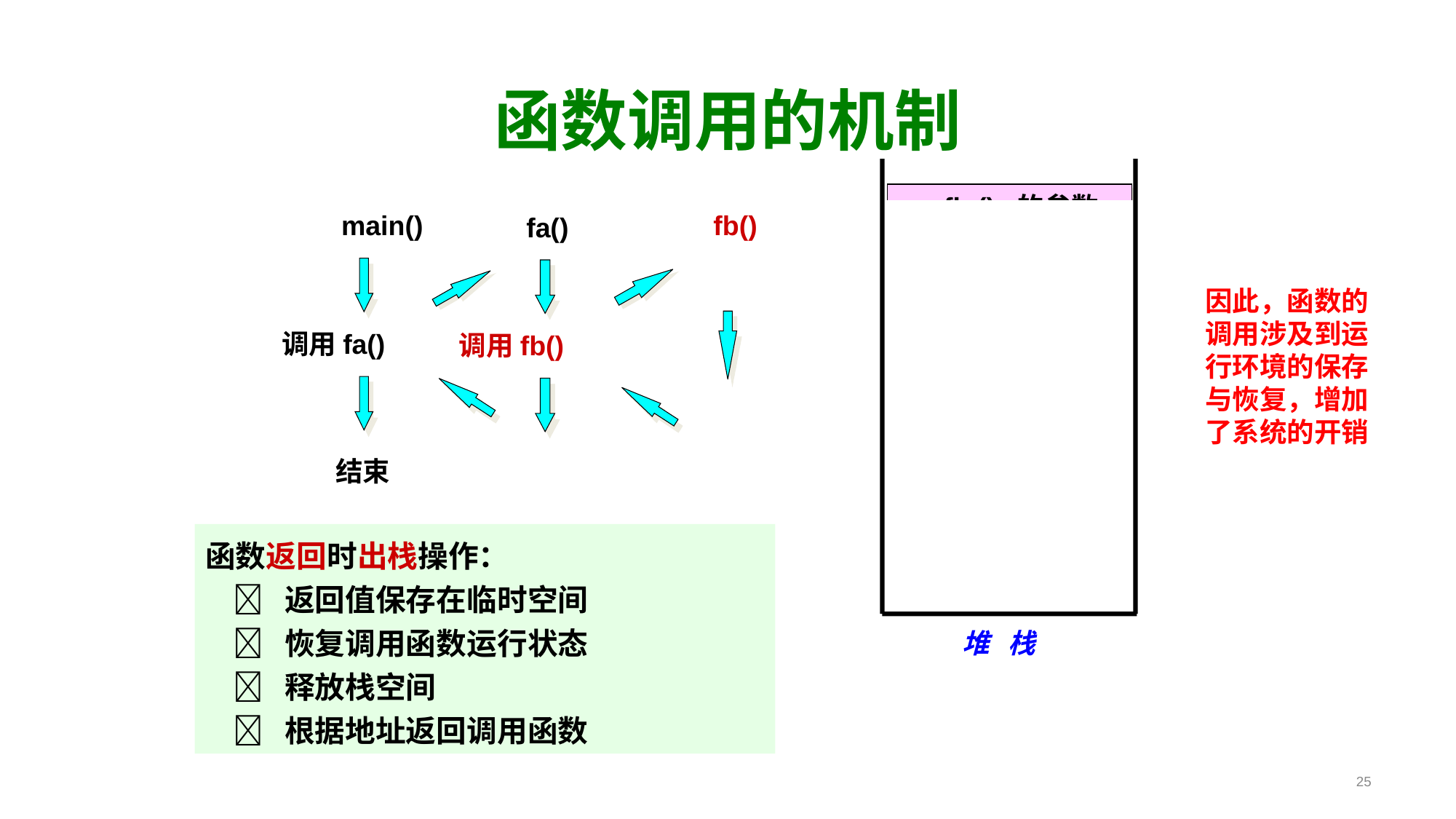

函数调用的机制

      fb ()  的参数
main()
fb()
fa()
        返回地址

因此，函数的调用涉及到运行环境的保存与恢复，增加了系统的开销

fa () 运行状态

 调用fa()
调用fb()
      fa () 的参数

        返回地址

 main () 运行状态
结束
      main() 的参数

        返回地址

函数返回时出栈操作：
    •  返回值保存在临时空间
    •  恢复调用函数运行状态
    •  释放栈空间
    •  根据地址返回调用函数
操作系统运行状态

堆   栈
25